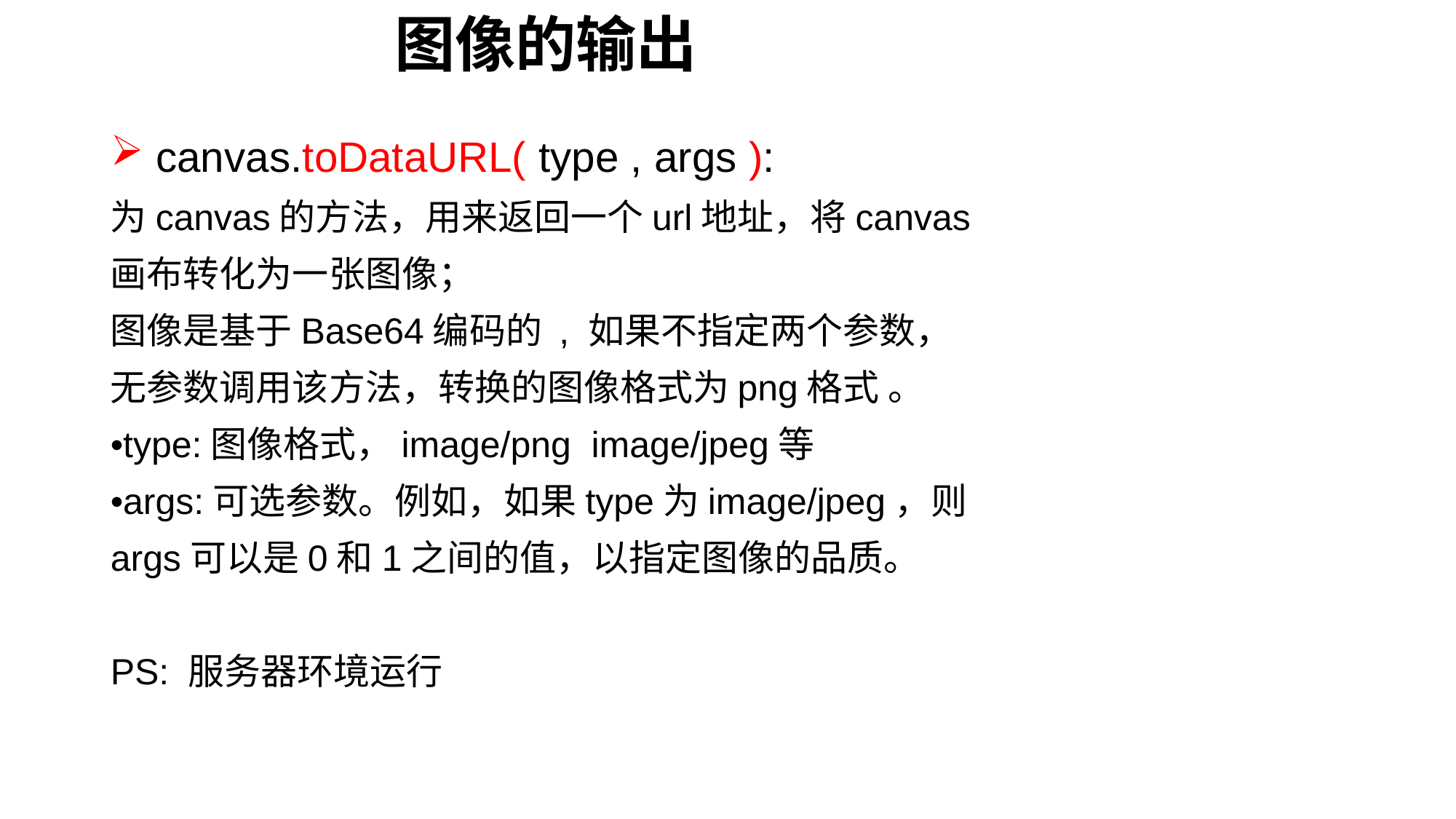

图像的输出
 canvas.toDataURL( type , args ):
为canvas的方法，用来返回一个url地址，将canvas画布转化为一张图像；
图像是基于Base64编码的 , 如果不指定两个参数，无参数调用该方法，转换的图像格式为png格式 。
•type:图像格式，image/png  image/jpeg等
•args:可选参数。例如，如果type为image/jpeg，则args可以是0和1之间的值，以指定图像的品质。

PS: 服务器环境运行